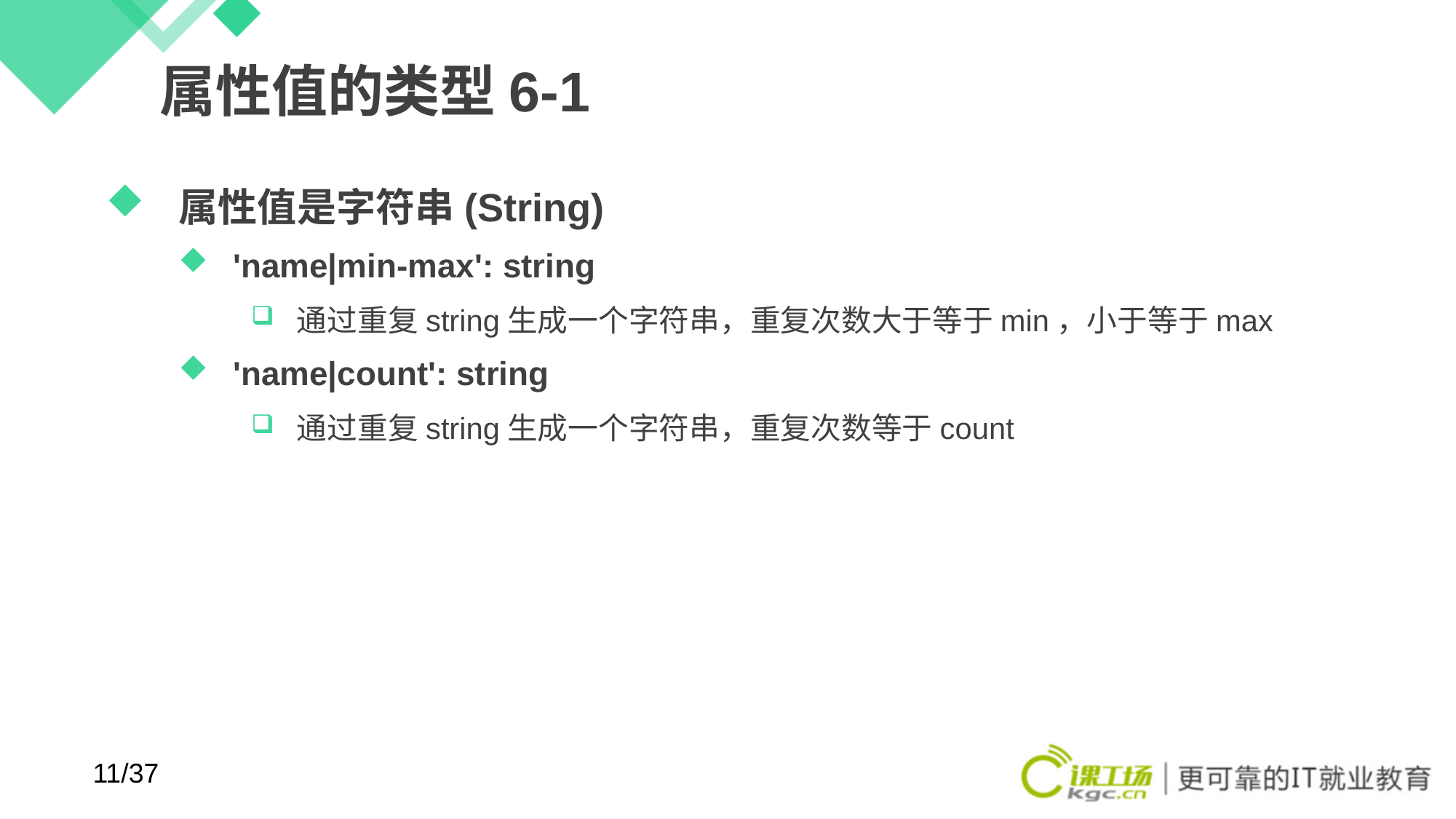

# 属性值的类型6-1
属性值是字符串(String)
'name|min-max': string
通过重复string生成一个字符串，重复次数大于等于min，小于等于max
'name|count': string
通过重复string生成一个字符串，重复次数等于count